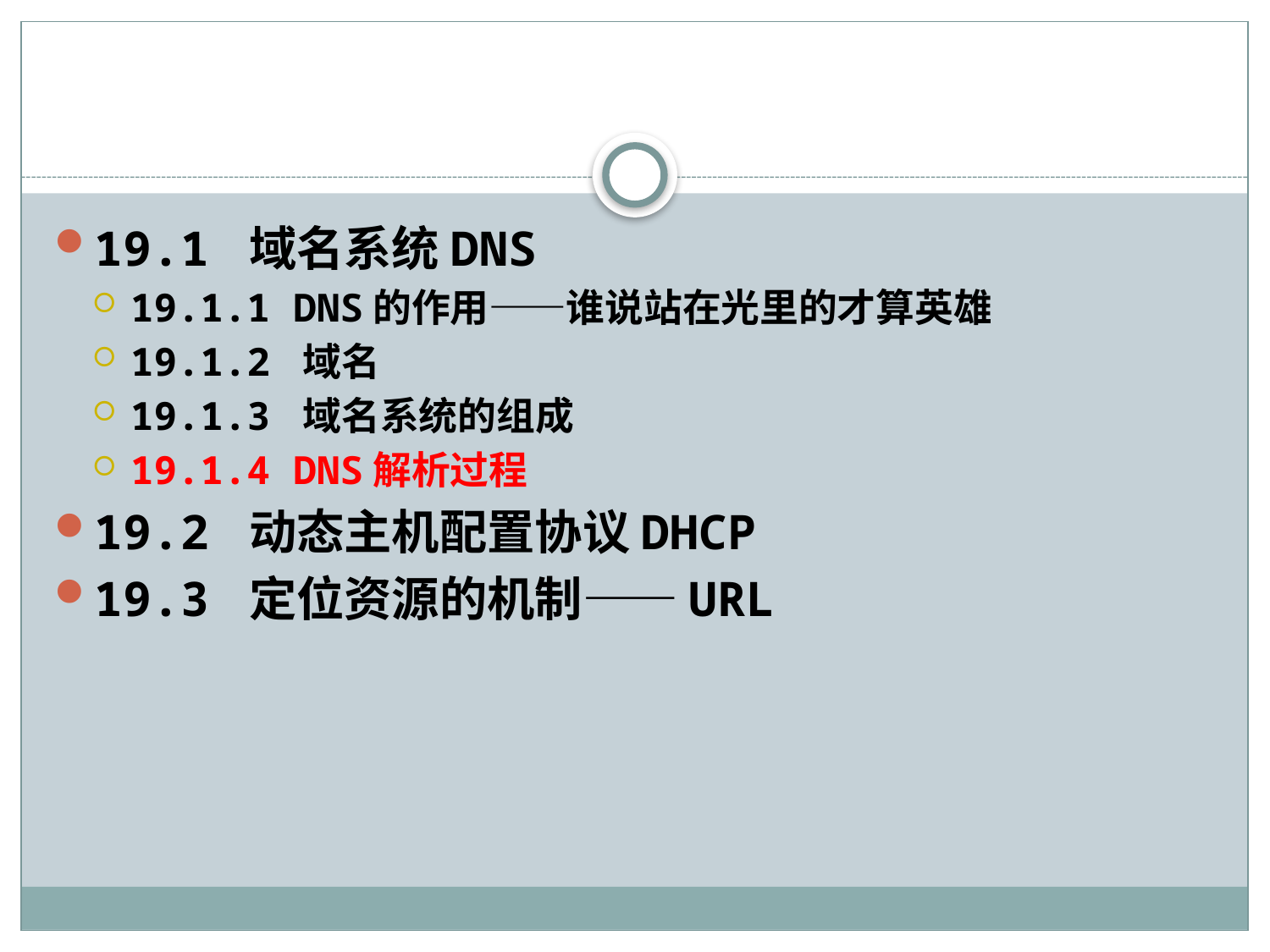

#
19.1 域名系统DNS
19.1.1 DNS的作用——谁说站在光里的才算英雄
19.1.2 域名
19.1.3 域名系统的组成
19.1.4 DNS解析过程
19.2 动态主机配置协议DHCP
19.3 定位资源的机制——URL